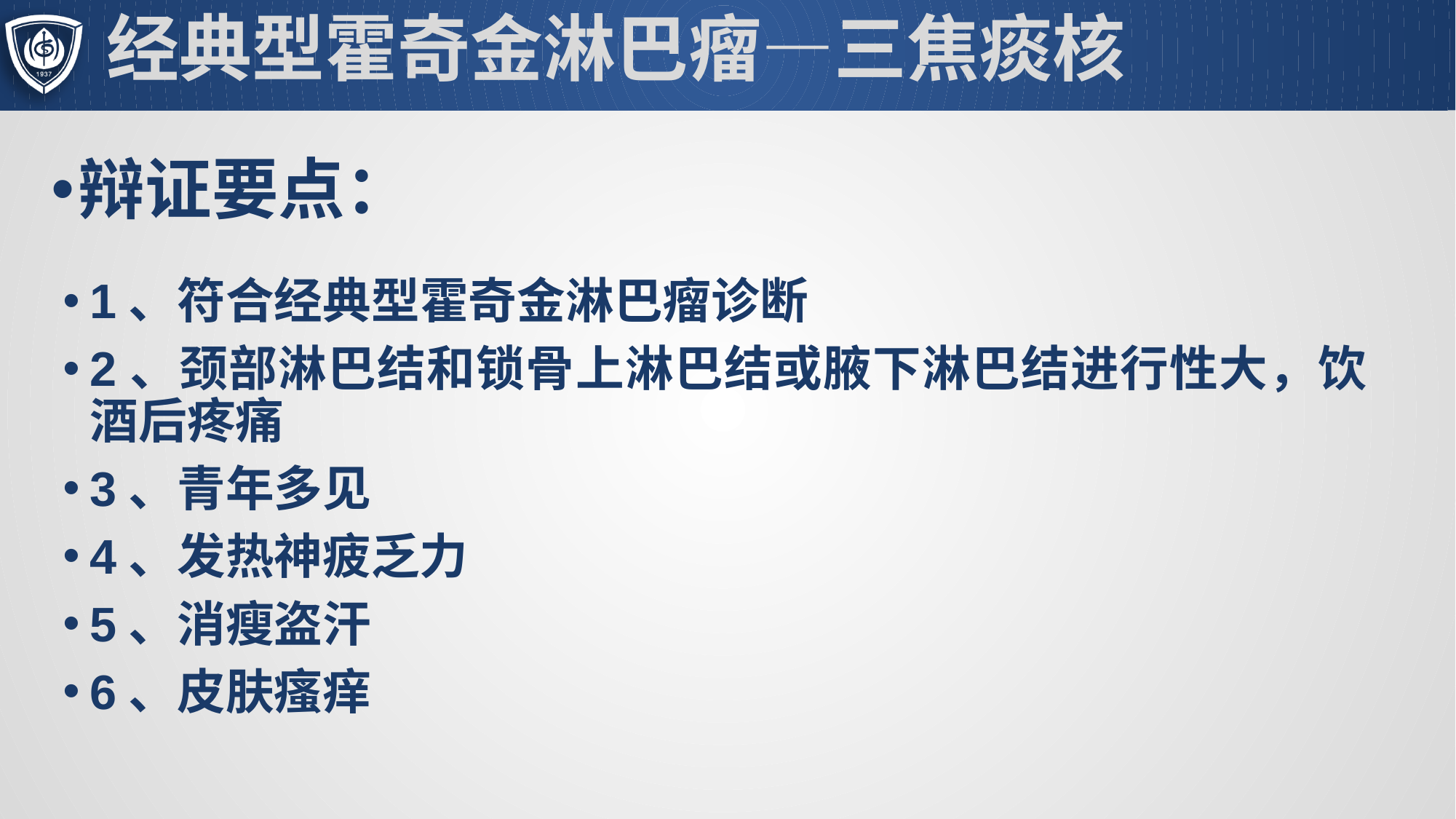

# 经典型霍奇金淋巴瘤—三焦痰核
辩证要点：

1、符合经典型霍奇金淋巴瘤诊断
2、颈部淋巴结和锁骨上淋巴结或腋下淋巴结进行性大，饮酒后疼痛
3、青年多见
4、发热神疲乏力
5、消瘦盗汗
6、皮肤瘙痒